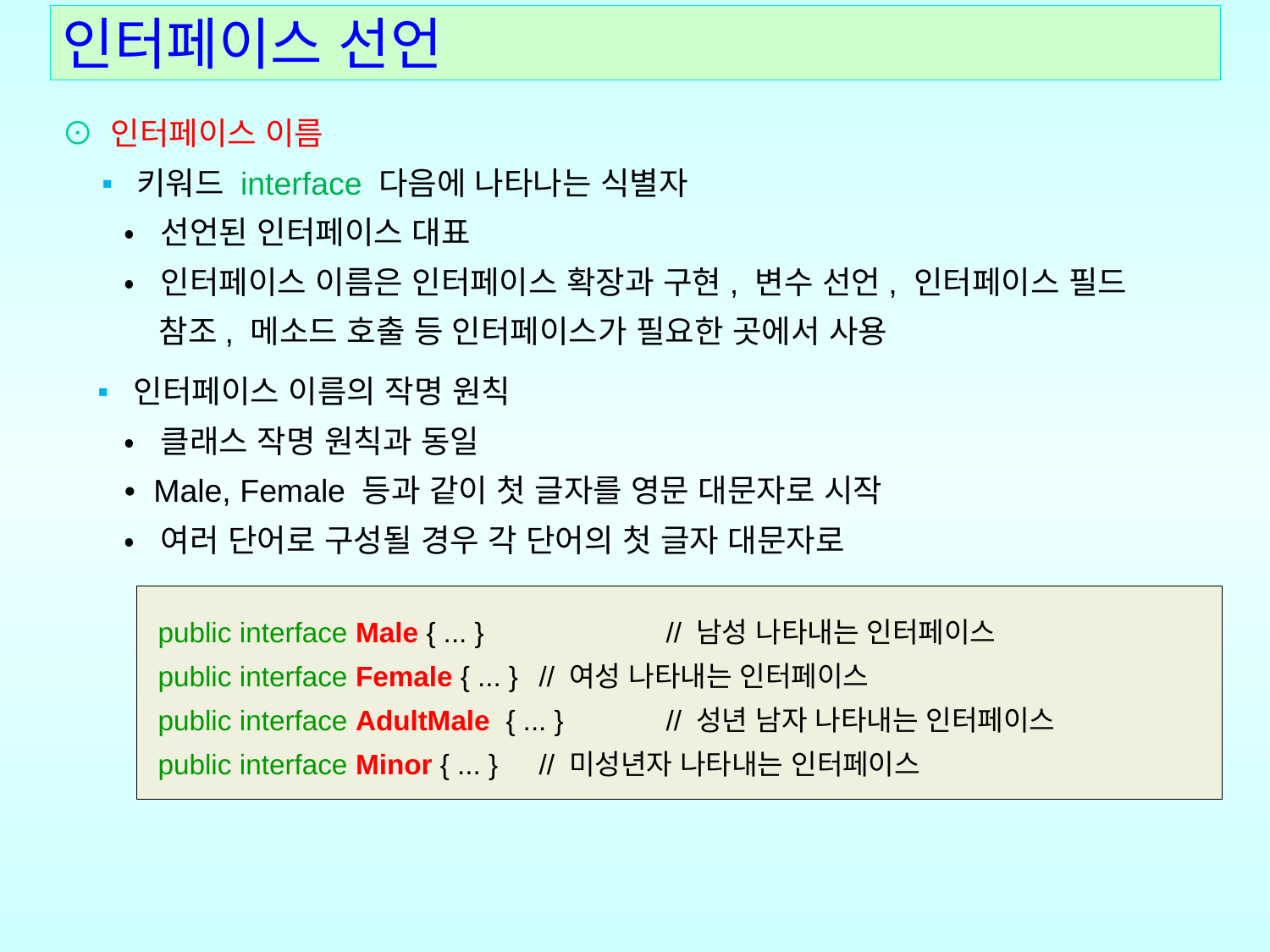

# 인터페이스 선언
⊙ 인터페이스 이름
    ▪ 키워드 interface 다음에 나타나는 식별자
       •  선언된 인터페이스 대표
       •  인터페이스 이름은 인터페이스 확장과 구현, 변수 선언, 인터페이스 필드
          참조, 메소드 호출 등 인터페이스가 필요한 곳에서 사용
   ▪ 인터페이스 이름의 작명 원칙
       •  클래스 작명 원칙과 동일
       •  Male, Female 등과 같이 첫 글자를 영문 대문자로 시작
       •  여러 단어로 구성될 경우 각 단어의 첫 글자 대문자로
public interface Male { ... }		// 남성 나타내는 인터페이스
public interface Female { ... } 	// 여성 나타내는 인터페이스
public interface AdultMale  { ... } 	// 성년 남자 나타내는 인터페이스
public interface Minor { ... } 	// 미성년자 나타내는 인터페이스